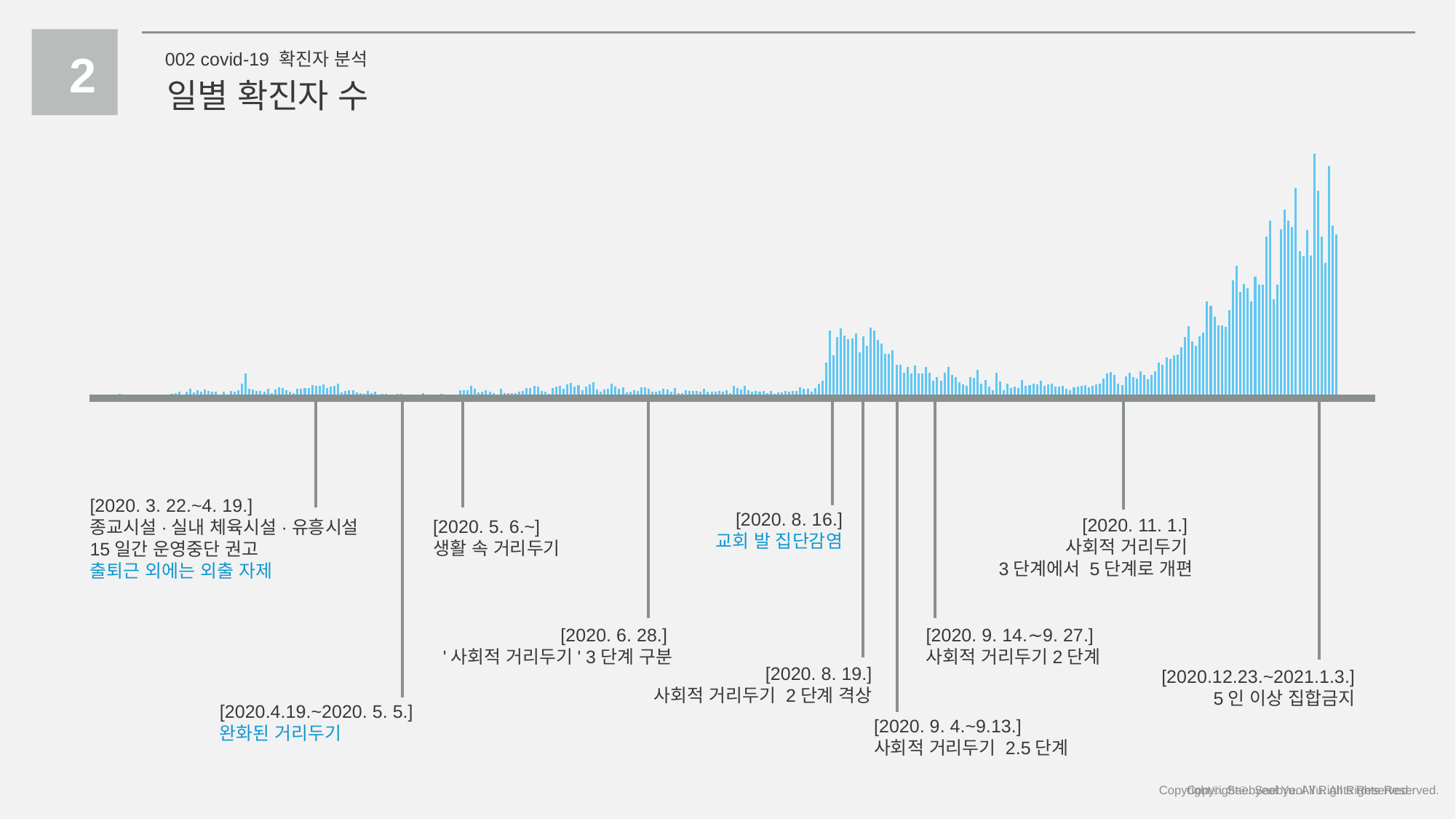

2
002 covid-19 확진자 분석
일별 확진자 수

### Chart

| Category | 서울시 추가 확진자 |
|---|---|
| 2 | 0.0 |
| 2 | 2.0 |
| 2 | 0.0 |
| 2 | 0.0 |
| 2 | 0.0 |
| 2 | 0.0 |
| 2 | 0.0 |
| 2 | 0.0 |
| 2 | 0.0 |
| 2 | 0.0 |
| 2 | 0.0 |
| 2 | 1.0 |
| 2 | 1.0 |
| 2 | 0.0 |
| 2 | 1.0 |
| 2 | 2.0 |
| 2 | 3.0 |
| 2 | 6.0 |
| 2 | 1.0 |
| 2 | 6.0 |
| 2 | 13.0 |
| 2 | 5.0 |
| 2 | 10.0 |
| 2 | 6.0 |
| 2 | 12.0 |
| 3 | 9.0 |
| 3 | 6.0 |
| 3 | 6.0 |
| 3 | 1.0 |
| 3 | 6.0 |
| 3 | 1.0 |
| 3 | 8.0 |
| 3 | 6.0 |
| 3 | 10.0 |
| 3 | 26.0 |
| 3 | 49.0 |
| 3 | 14.0 |
| 3 | 12.0 |
| 3 | 9.0 |
| 3 | 8.0 |
| 3 | 6.0 |
| 3 | 13.0 |
| 3 | 3.0 |
| 3 | 12.0 |
| 3 | 17.0 |
| 3 | 15.0 |
| 3 | 10.0 |
| 3 | 6.0 |
| 3 | 4.0 |
| 3 | 13.0 |
| 3 | 14.0 |
| 3 | 15.0 |
| 3 | 15.0 |
| 3 | 22.0 |
| 3 | 21.0 |
| 3 | 20.0 |
| 4 | 24.0 |
| 4 | 16.0 |
| 4 | 19.0 |
| 4 | 20.0 |
| 4 | 25.0 |
| 4 | 5.0 |
| 4 | 8.0 |
| 4 | 10.0 |
| 4 | 11.0 |
| 4 | 5.0 |
| 4 | 3.0 |
| 4 | 2.0 |
| 4 | 8.0 |
| 4 | 3.0 |
| 4 | 6.0 |
| 4 | 0.0 |
| 4 | 2.0 |
| 4 | 2.0 |
| 4 | 1.0 |
| 4 | 0.0 |
| 4 | 2.0 |
| 4 | 2.0 |
| 4 | 0.0 |
| 4 | 0.0 |
| 4 | 1.0 |
| 4 | 0.0 |
| 4 | 0.0 |
| 4 | 4.0 |
| 4 | 0.0 |
| 4 | 0.0 |
| 5 | 1.0 |
| 5 | 1.0 |
| 5 | 2.0 |
| 5 | 0.0 |
| 5 | 0.0 |
| 5 | 0.0 |
| 5 | 0.0 |
| 5 | 11.0 |
| 5 | 10.0 |
| 5 | 11.0 |
| 5 | 21.0 |
| 5 | 13.0 |
| 5 | 5.0 |
| 5 | 6.0 |
| 5 | 11.0 |
| 5 | 6.0 |
| 5 | 4.0 |
| 5 | 1.0 |
| 5 | 14.0 |
| 5 | 3.0 |
| 5 | 3.0 |
| 5 | 3.0 |
| 5 | 3.0 |
| 5 | 6.0 |
| 5 | 8.0 |
| 5 | 16.0 |
| 5 | 15.0 |
| 5 | 21.0 |
| 5 | 18.0 |
| 5 | 9.0 |
| 5 | 6.0 |
| 6 | 2.0 |
| 6 | 15.0 |
| 6 | 18.0 |
| 6 | 20.0 |
| 6 | 13.0 |
| 6 | 23.0 |
| 6 | 27.0 |
| 6 | 18.0 |
| 6 | 22.0 |
| 6 | 10.0 |
| 6 | 19.0 |
| 6 | 24.0 |
| 6 | 29.0 |
| 6 | 12.0 |
| 6 | 7.0 |
| 6 | 12.0 |
| 6 | 13.0 |
| 6 | 25.0 |
| 6 | 18.0 |
| 6 | 14.0 |
| 6 | 17.0 |
| 6 | 5.0 |
| 6 | 6.0 |
| 6 | 11.0 |
| 6 | 9.0 |
| 6 | 17.0 |
| 6 | 17.0 |
| 6 | 14.0 |
| 6 | 7.0 |
| 6 | 7.0 |
| 7 | 9.0 |
| 7 | 13.0 |
| 7 | 12.0 |
| 7 | 7.0 |
| 7 | 16.0 |
| 7 | 3.0 |
| 7 | 3.0 |
| 7 | 10.0 |
| 7 | 8.0 |
| 7 | 8.0 |
| 7 | 8.0 |
| 7 | 7.0 |
| 7 | 13.0 |
| 7 | 7.0 |
| 7 | 6.0 |
| 7 | 7.0 |
| 7 | 9.0 |
| 7 | 6.0 |
| 7 | 10.0 |
| 7 | 3.0 |
| 7 | 21.0 |
| 7 | 16.0 |
| 7 | 12.0 |
| 7 | 21.0 |
| 7 | 11.0 |
| 7 | 7.0 |
| 7 | 9.0 |
| 7 | 6.0 |
| 7 | 9.0 |
| 7 | 3.0 |
| 7 | 8.0 |
| 8 | 2.0 |
| 8 | 5.0 |
| 8 | 5.0 |
| 8 | 9.0 |
| 8 | 6.0 |
| 8 | 9.0 |
| 8 | 9.0 |
| 8 | 17.0 |
| 8 | 13.0 |
| 8 | 13.0 |
| 8 | 6.0 |
| 8 | 15.0 |
| 8 | 26.0 |
| 8 | 32.0 |
| 8 | 74.0 |
| 8 | 146.0 |
| 8 | 90.0 |
| 8 | 132.0 |
| 8 | 151.0 |
| 8 | 135.0 |
| 8 | 126.0 |
| 8 | 128.0 |
| 8 | 140.0 |
| 8 | 97.0 |
| 8 | 134.0 |
| 8 | 112.0 |
| 8 | 154.0 |
| 8 | 146.0 |
| 8 | 125.0 |
| 8 | 116.0 |
| 8 | 94.0 |
| 9 | 94.0 |
| 9 | 101.0 |
| 9 | 69.0 |
| 9 | 68.0 |
| 9 | 51.0 |
| 9 | 63.0 |
| 9 | 48.0 |
| 9 | 67.0 |
| 9 | 49.0 |
| 9 | 48.0 |
| 9 | 63.0 |
| 9 | 50.0 |
| 9 | 31.0 |
| 9 | 41.0 |
| 9 | 32.0 |
| 9 | 51.0 |
| 9 | 63.0 |
| 9 | 46.0 |
| 9 | 40.0 |
| 9 | 28.0 |
| 9 | 23.0 |
| 9 | 21.0 |
| 9 | 40.0 |
| 9 | 39.0 |
| 9 | 57.0 |
| 9 | 26.0 |
| 9 | 34.0 |
| 9 | 19.0 |
| 9 | 11.0 |
| 9 | 51.0 |
| 10 | 30.0 |
| 10 | 11.0 |
| 10 | 26.0 |
| 10 | 16.0 |
| 10 | 19.0 |
| 10 | 15.0 |
| 10 | 33.0 |
| 10 | 20.0 |
| 10 | 22.0 |
| 10 | 25.0 |
| 10 | 23.0 |
| 10 | 31.0 |
| 10 | 20.0 |
| 10 | 23.0 |
| 10 | 25.0 |
| 10 | 18.0 |
| 10 | 18.0 |
| 10 | 20.0 |
| 10 | 14.0 |
| 10 | 11.0 |
| 10 | 17.0 |
| 10 | 18.0 |
| 10 | 20.0 |
| 10 | 22.0 |
| 10 | 17.0 |
| 10 | 20.0 |
| 10 | 24.0 |
| 10 | 25.0 |
| 10 | 36.0 |
| 10 | 48.0 |
| 10 | 52.0 |
| 11 | 45.0 |
| 11 | 25.0 |
| 11 | 22.0 |
| 11 | 42.0 |
| 11 | 50.0 |
| 11 | 40.0 |
| 11 | 37.0 |
| 11 | 54.0 |
| 11 | 46.0 |
| 11 | 35.0 |
| 11 | 45.0 |
| 11 | 53.0 |
| 11 | 74.0 |
| 11 | 69.0 |
| 11 | 85.0 |
| 11 | 81.0 |
| 11 | 90.0 |
| 11 | 92.0 |
| 11 | 109.0 |
| 11 | 132.0 |
| 11 | 156.0 |
| 11 | 121.0 |
| 11 | 112.0 |
| 11 | 133.0 |
| 11 | 142.0 |
| 11 | 213.0 |
| 11 | 204.0 |
| 11 | 178.0 |
| 11 | 158.0 |
| 11 | 159.0 |
| 12 | 155.0 |
| 12 | 193.0 |
| 12 | 262.0 |
| 12 | 295.0 |
| 12 | 235.0 |
| 12 | 254.0 |
| 12 | 244.0 |
| 12 | 214.0 |
| 12 | 270.0 |
| 12 | 251.0 |
| 12 | 252.0 |
| 12 | 362.0 |
| 12 | 399.0 |
| 12 | 219.0 |
| 12 | 251.0 |
| 12 | 378.0 |
| 12 | 423.0 |
| 12 | 398.0 |
| 12 | 384.0 |
| 12 | 473.0 |
| 12 | 328.0 |
| 12 | 317.0 |
| 12 | 376.0 |
| 12 | 319.0 |
| 12 | 552.0 |
| 12 | 466.0 |
| 12 | 362.0 |
| 12 | 301.0 |
| 12 | 523.0 |
| 12 | 387.0 |
| 12 | 366.0 |
[2020. 3. 22.~4. 19.]
종교시설·실내 체육시설·유흥시설
15일간 운영중단 권고
출퇴근 외에는 외출 자제
[2020. 8. 16.]
교회 발 집단감염
[2020. 11. 1.]
사회적 거리두기
3단계에서 5단계로 개편
[2020. 5. 6.~]
생활 속 거리두기
[2020. 6. 28.]
'사회적 거리두기' 3단계 구분
[2020. 9. 14.∼9. 27.]
사회적 거리두기2단계
[2020. 8. 19.]
사회적 거리두기 2단계 격상
[2020.12.23.~2021.1.3.]
5인 이상 집합금지
[2020.4.19.~2020. 5. 5.]
완화된 거리두기
[2020. 9. 4.~9.13.]
사회적 거리두기 2.5단계
Copyrightⓒ. Saebyeol Yu. All Rights Reserved.